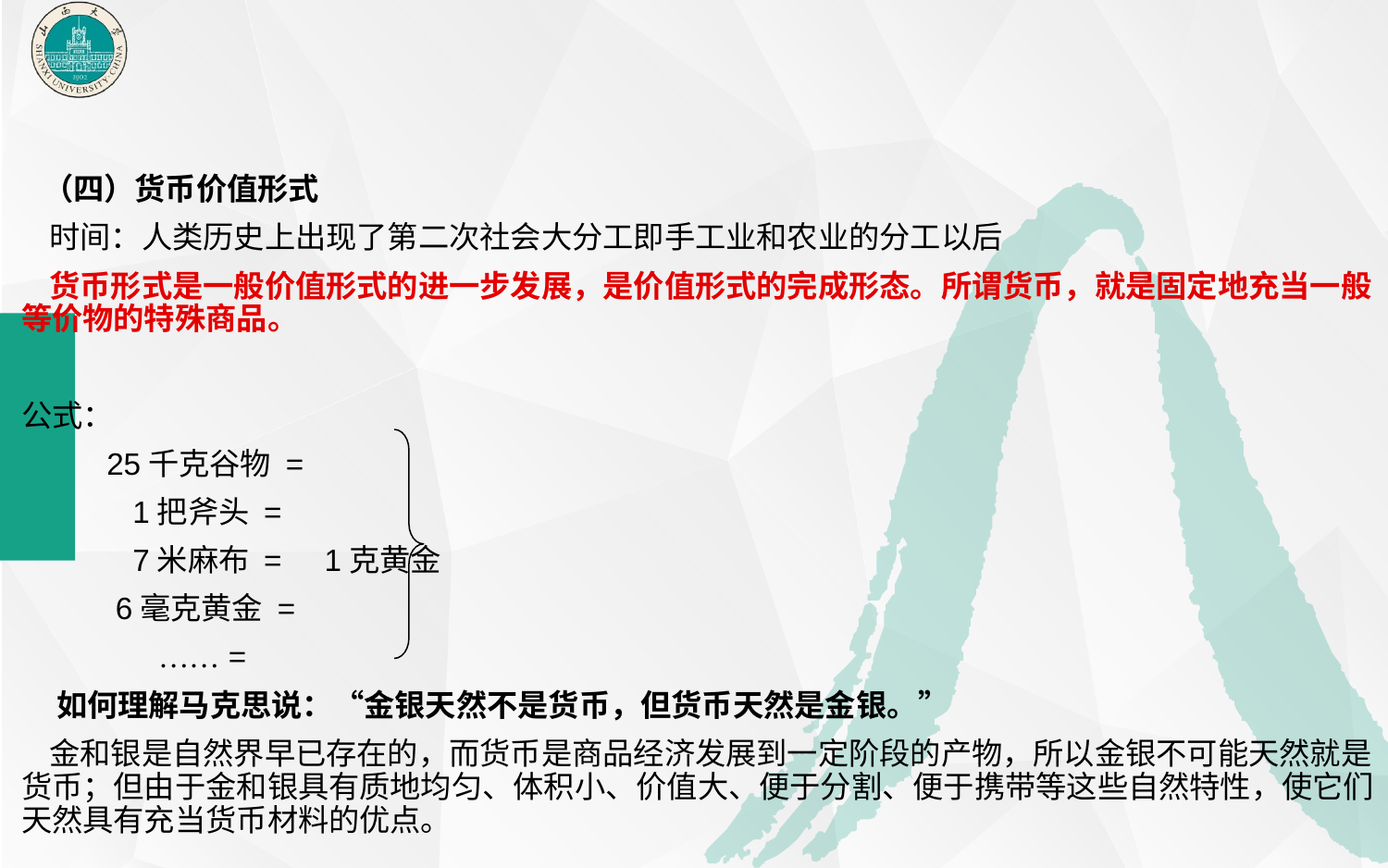

（四）货币价值形式
   时间：人类历史上出现了第二次社会大分工即手工业和农业的分工以后
   货币形式是一般价值形式的进一步发展，是价值形式的完成形态。所谓货币，就是固定地充当一般等价物的特殊商品。

公式：
          25千克谷物 =
             1把斧头 =
             7米麻布 =     1克黄金
           6毫克黄金 =
                …… =
    如何理解马克思说：“金银天然不是货币，但货币天然是金银。”
   金和银是自然界早已存在的，而货币是商品经济发展到一定阶段的产物，所以金银不可能天然就是货币；但由于金和银具有质地均匀、体积小、价值大、便于分割、便于携带等这些自然特性，使它们天然具有充当货币材料的优点。